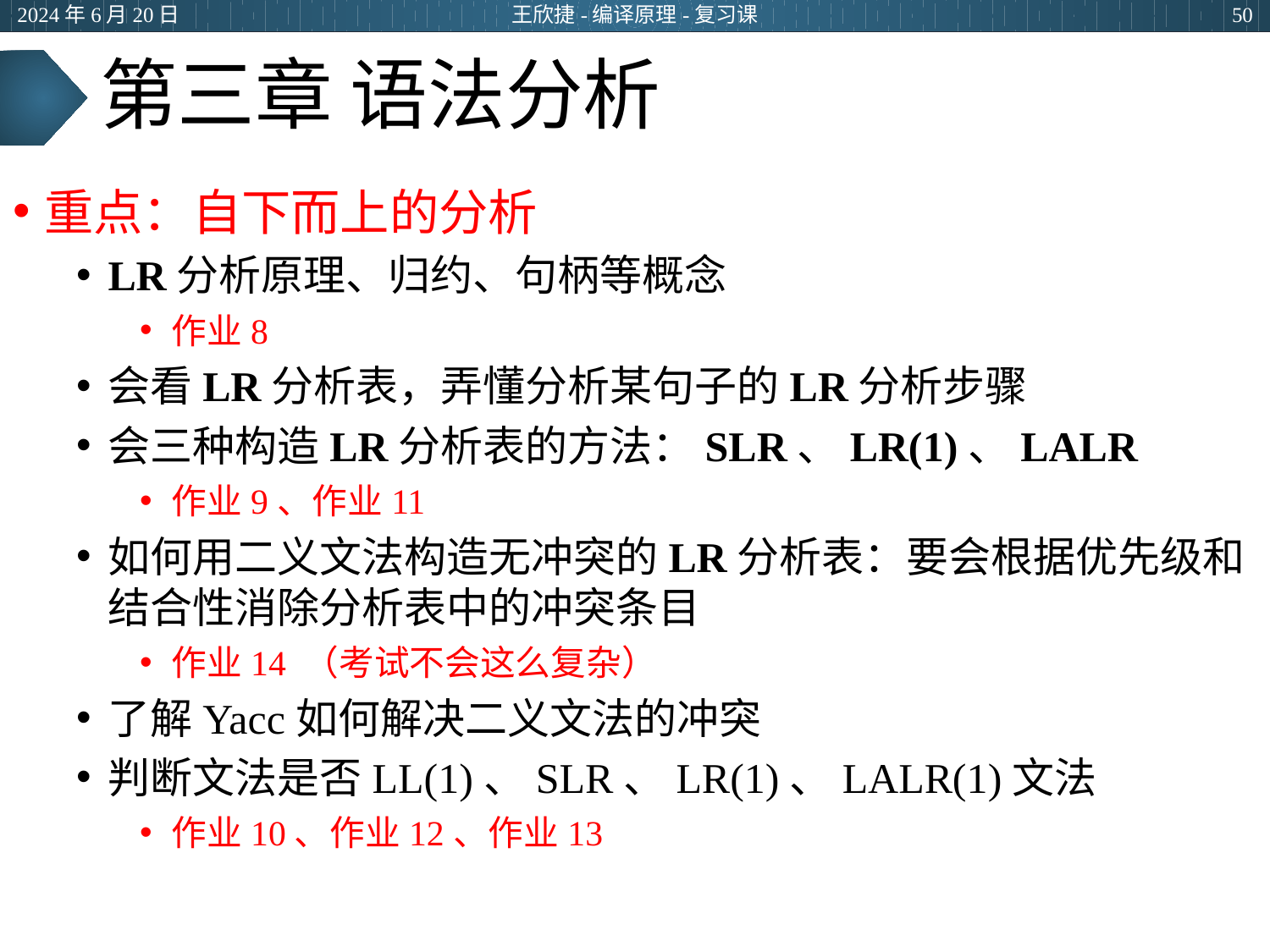

2024年6月20日
王欣捷-编译原理-复习课
50
# 第三章 语法分析
重点：自下而上的分析
LR分析原理、归约、句柄等概念
作业8
会看LR分析表，弄懂分析某句子的LR分析步骤
会三种构造LR分析表的方法：SLR、LR(1)、LALR
作业9、作业11
如何用二义文法构造无冲突的LR分析表：要会根据优先级和结合性消除分析表中的冲突条目
作业14 （考试不会这么复杂）
了解Yacc如何解决二义文法的冲突
判断文法是否LL(1)、SLR、LR(1)、LALR(1)文法
作业10、作业12、作业13